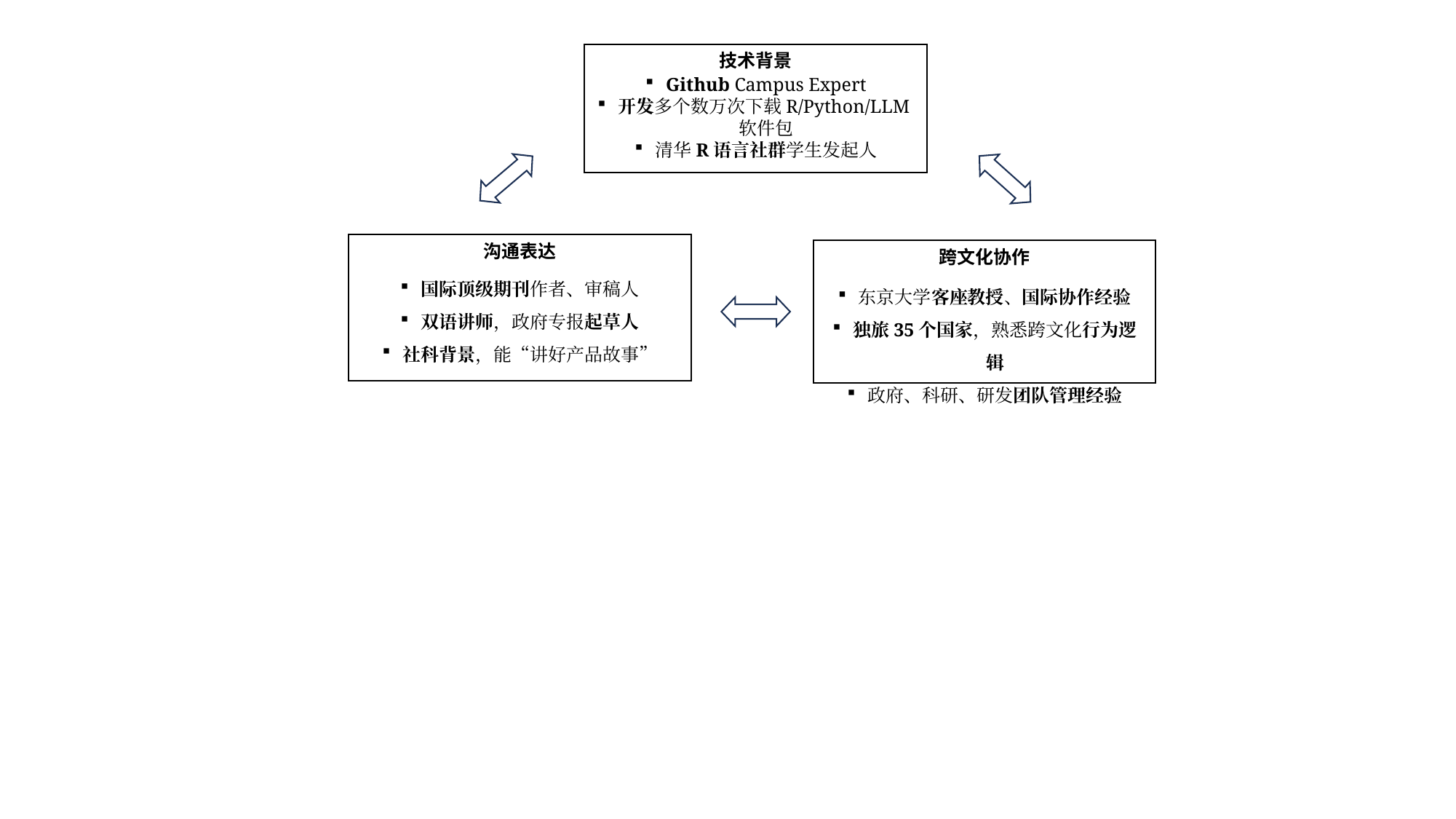

技术背景
Github Campus Expert
开发多个数万次下载R/Python/LLM软件包
清华R语言社群学生发起人

沟通表达
国际顶级期刊作者、审稿人
双语讲师，政府专报起草人
社科背景，能“讲好产品故事”

跨文化协作
东京大学客座教授、国际协作经验
独旅35个国家，熟悉跨文化行为逻辑
政府、科研、研发团队管理经验